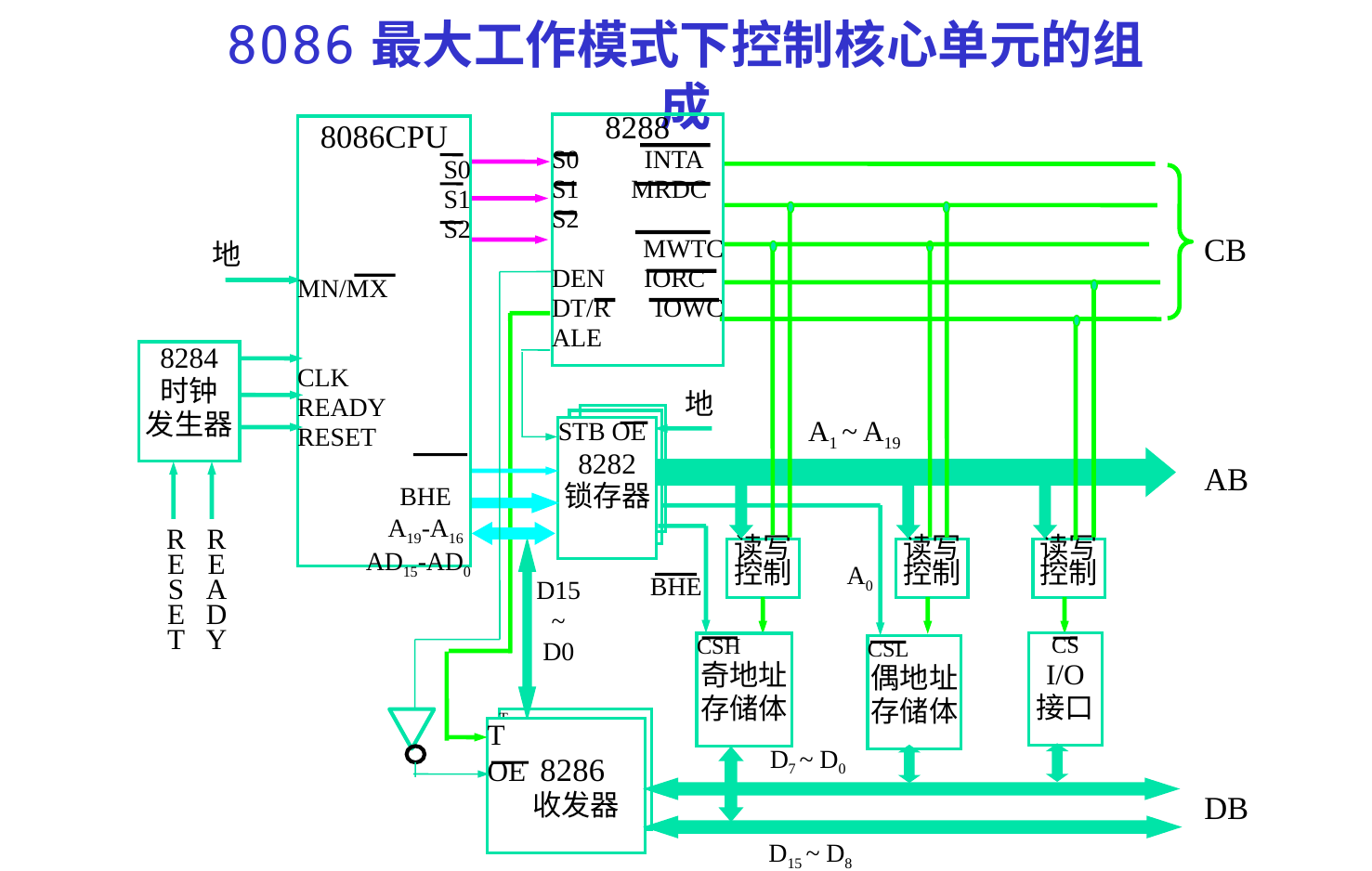

# 8086最大工作模式下控制核心单元的组成
8288
S0          INTA
S1        MRDC
S2
     MWTC
DEN      IORC
DT/R  IOWC ALE

8086CPU
S0
S1
S2

MN/MX

CLK       READY
RESET

BHE
       A19-A16
       AD15-AD0

CB

地

8284
时钟
发生器

RESET
READY

地

STB OE
8282
锁存器

A1 ~ A19

AB

A0
BHE

读写控制
读写控制
读写控制

D15
~
D0

CS
I/O
接口

CSH
奇地址存储体

CSL
偶地址存储体

T
OE
8286
T
OE  8286
  收发器

D7 ~ D0

DB

D15 ~ D8